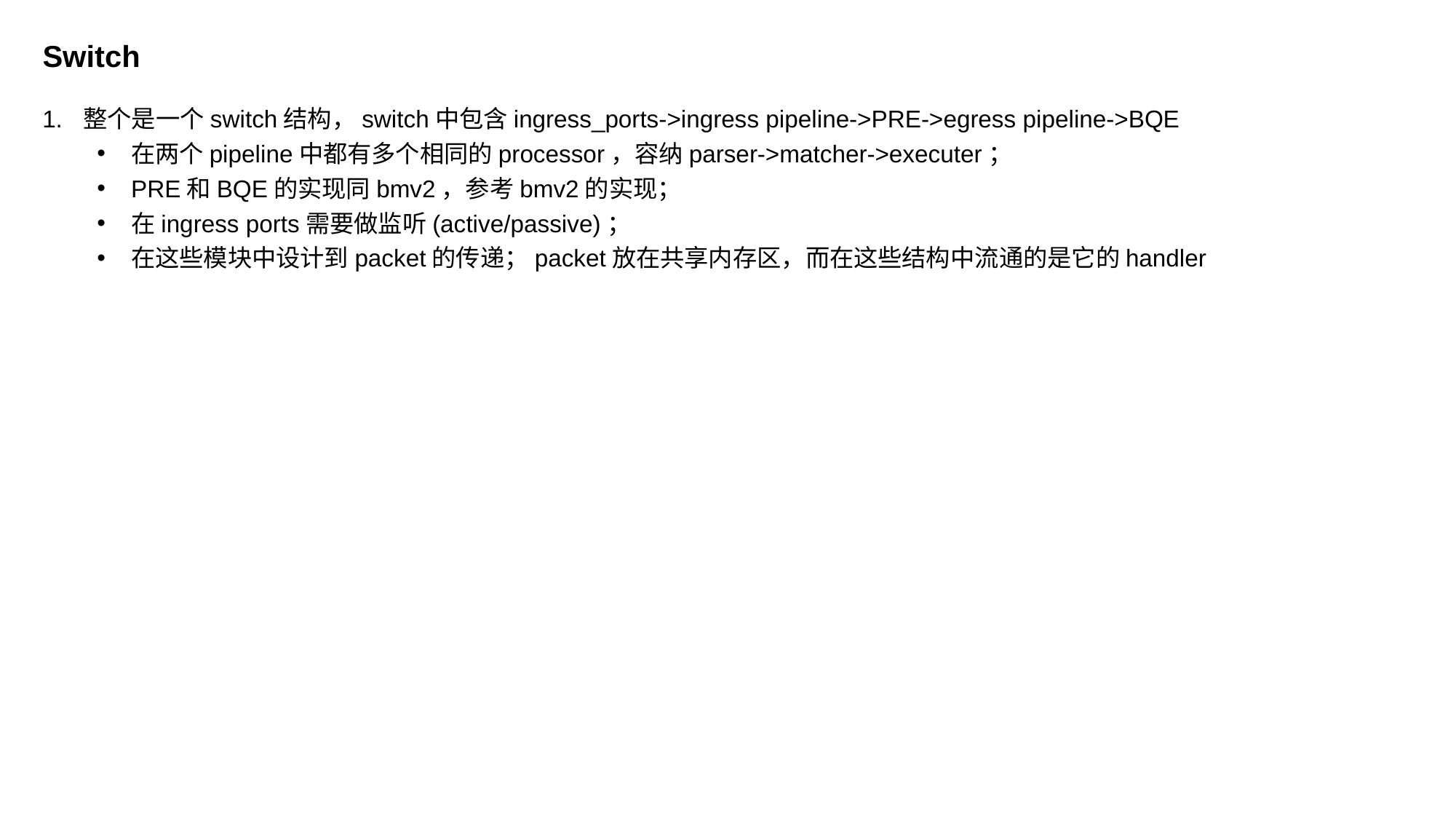

Switch
整个是一个switch结构，switch中包含ingress_ports->ingress pipeline->PRE->egress pipeline->BQE
在两个pipeline中都有多个相同的processor，容纳parser->matcher->executer；
PRE和BQE的实现同bmv2，参考bmv2的实现；
在ingress ports需要做监听(active/passive)；
在这些模块中设计到packet的传递；packet放在共享内存区，而在这些结构中流通的是它的handler